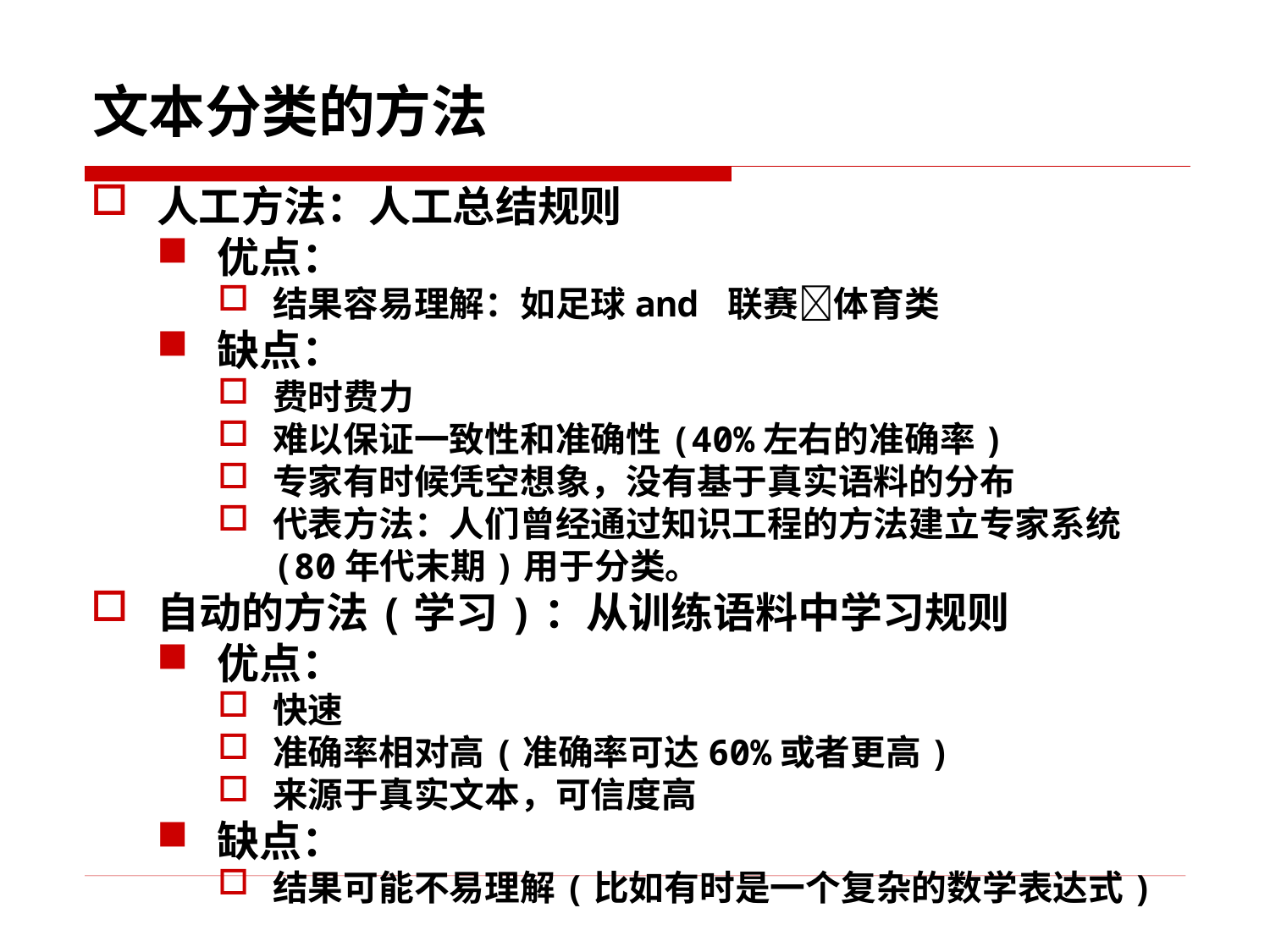

# 文本分类的方法
人工方法：人工总结规则
优点：
结果容易理解：如足球and 联赛􀃆体育类
缺点：
费时费力
难以保证一致性和准确性(40%左右的准确率)
专家有时候凭空想象，没有基于真实语料的分布
代表方法：人们曾经通过知识工程的方法建立专家系统(80年代末期)用于分类。
自动的方法(学习)：从训练语料中学习规则
优点：
快速
准确率相对高(准确率可达60%或者更高)
来源于真实文本，可信度高
缺点：
结果可能不易理解(比如有时是一个复杂的数学表达式)